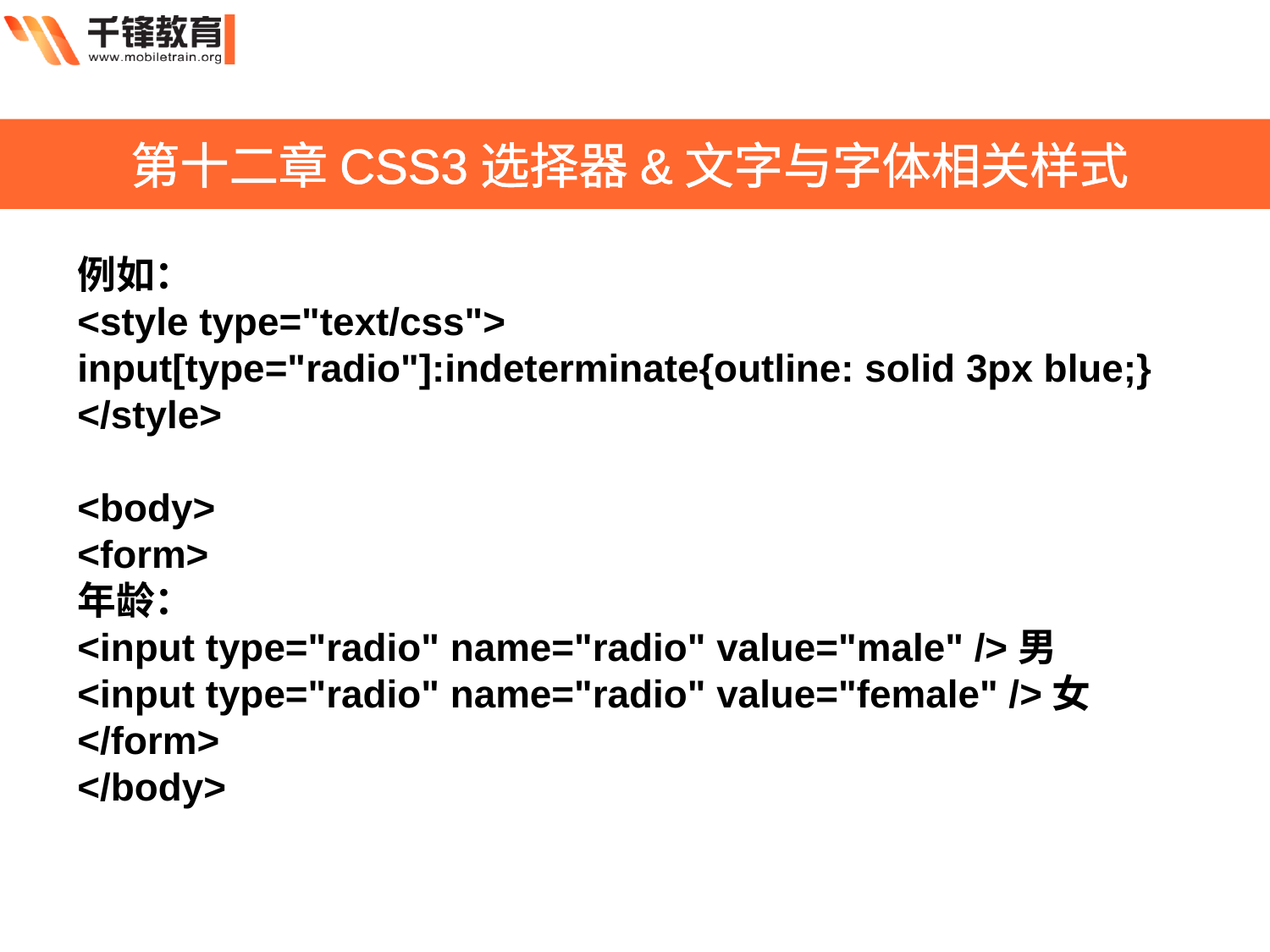

第十二章CSS3选择器&文字与字体相关样式
例如：
<style type="text/css">
input[type="radio"]:indeterminate{outline: solid 3px blue;}
</style>

<body>
<form>
年龄：
<input type="radio" name="radio" value="male" />男
<input type="radio" name="radio" value="female" />女
</form>
</body>